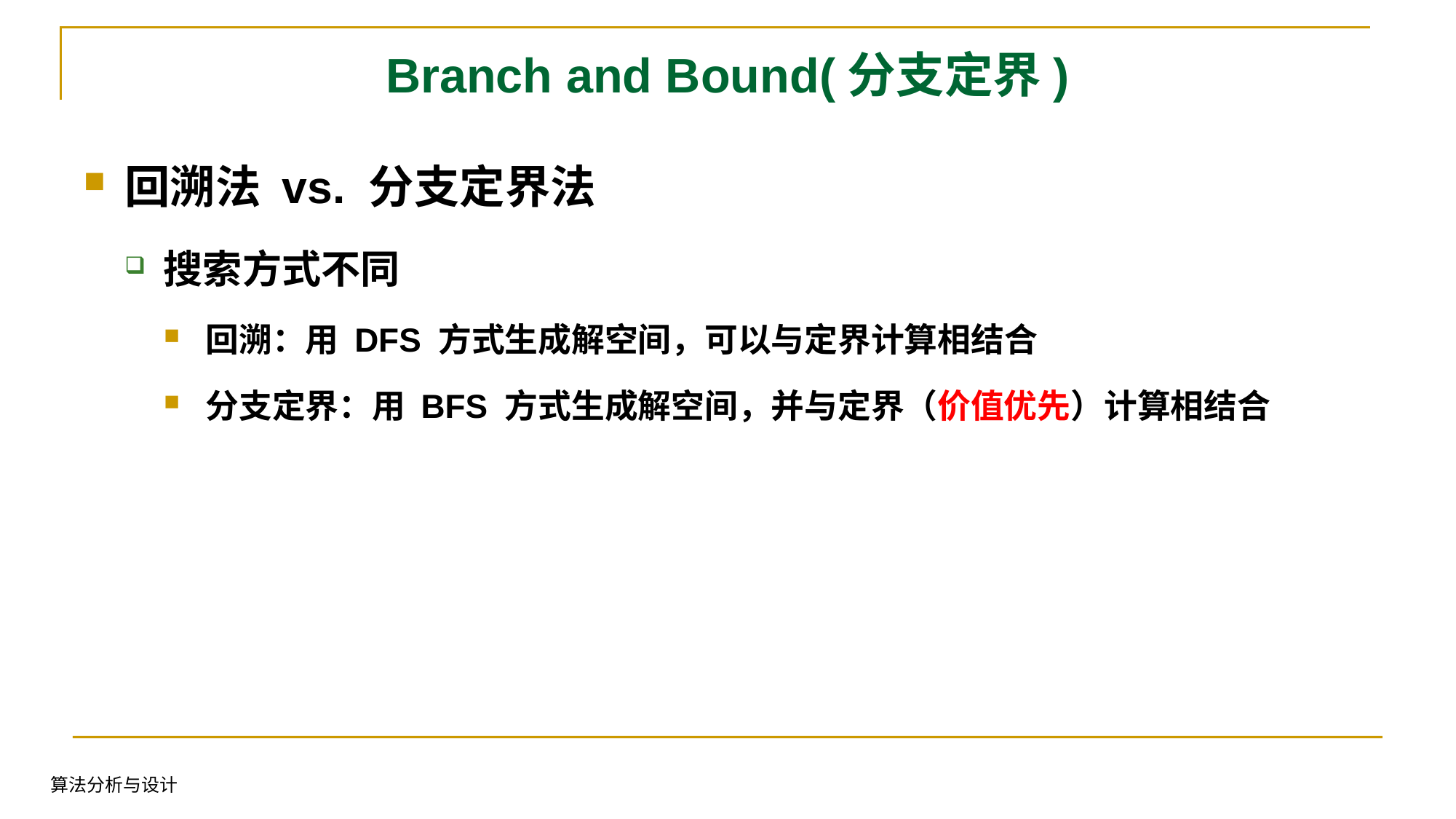

# Branch and Bound(分支定界)
回溯法 vs. 分支定界法
搜索方式不同
回溯：用 DFS 方式生成解空间，可以与定界计算相结合
分支定界：用 BFS 方式生成解空间，并与定界（价值优先）计算相结合
算法分析与设计